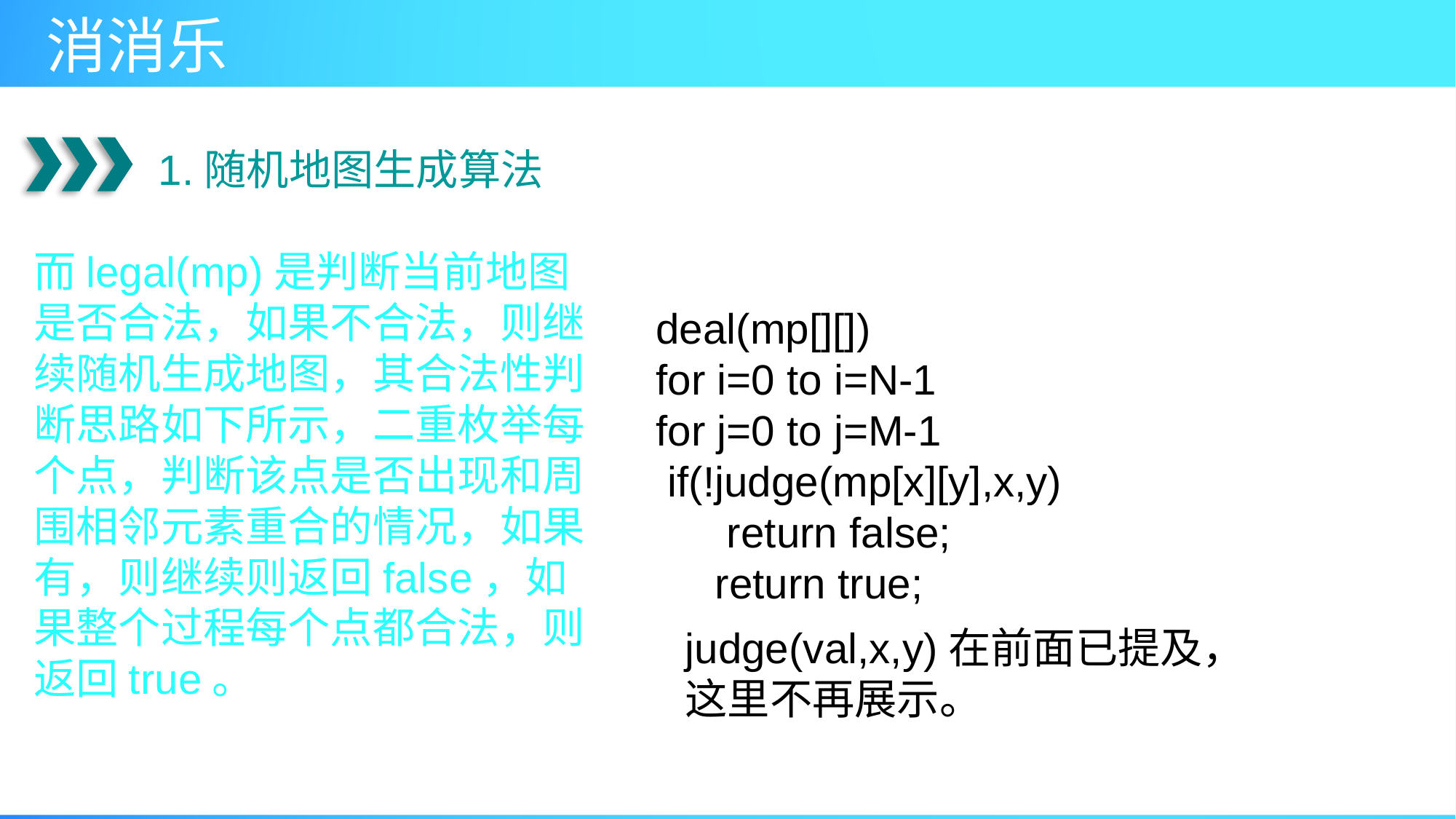

1.随机地图生成算法
而legal(mp)是判断当前地图是否合法，如果不合法，则继续随机生成地图，其合法性判断思路如下所示，二重枚举每个点，判断该点是否出现和周围相邻元素重合的情况，如果有，则继续则返回false，如果整个过程每个点都合法，则返回true。
deal(mp[][])
for i=0 to i=N-1
for j=0 to j=M-1
 if(!judge(mp[x][y],x,y)
      return false;
     return true;
judge(val,x,y)在前面已提及，这里不再展示。